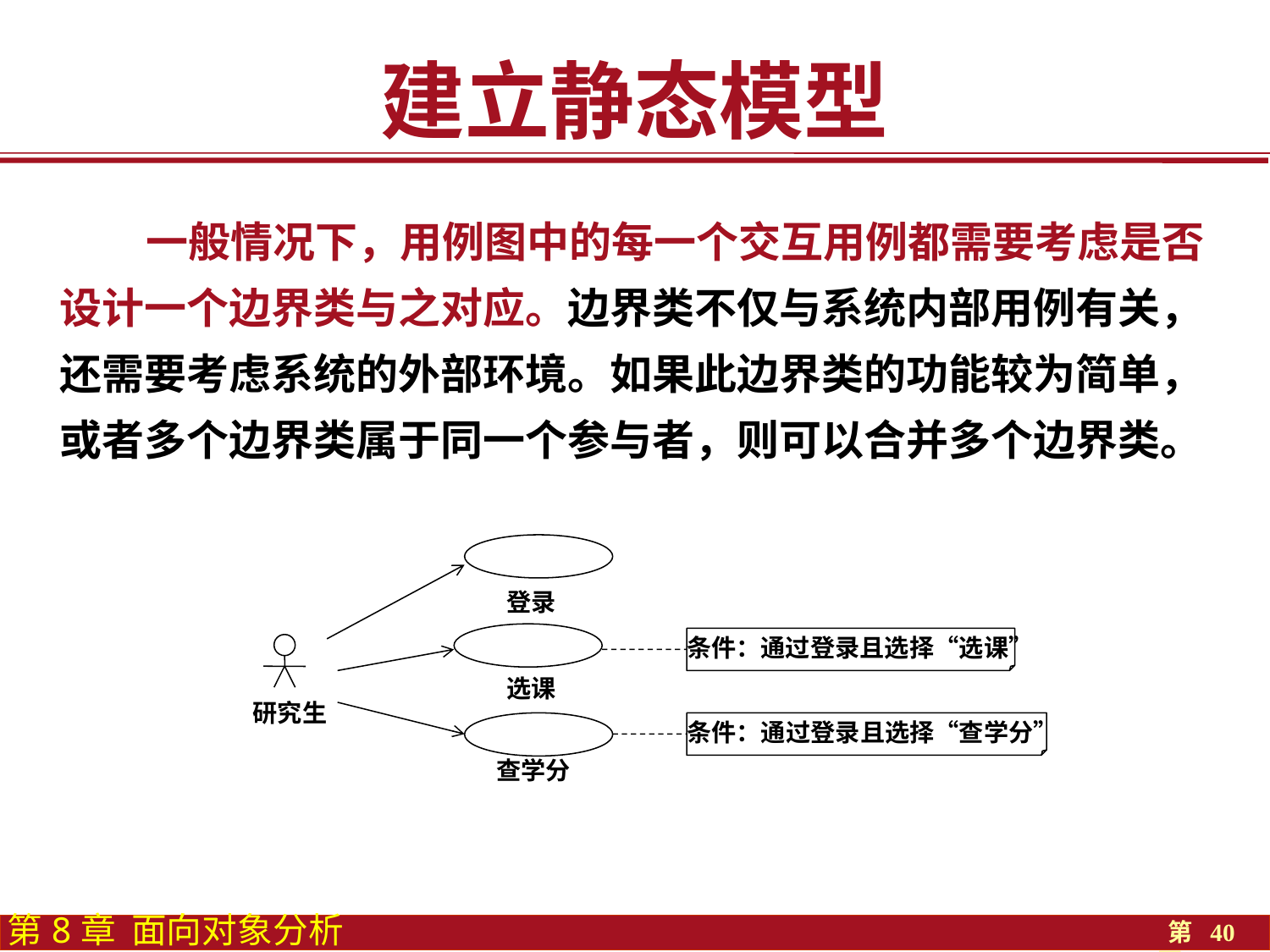

建立静态模型
        一般情况下，用例图中的每一个交互用例都需要考虑是否设计一个边界类与之对应。边界类不仅与系统内部用例有关，还需要考虑系统的外部环境。如果此边界类的功能较为简单，或者多个边界类属于同一个参与者，则可以合并多个边界类。

登录

条件：通过登录且选择“选课”

选课
研究生

条件：通过登录且选择“查学分”

查学分